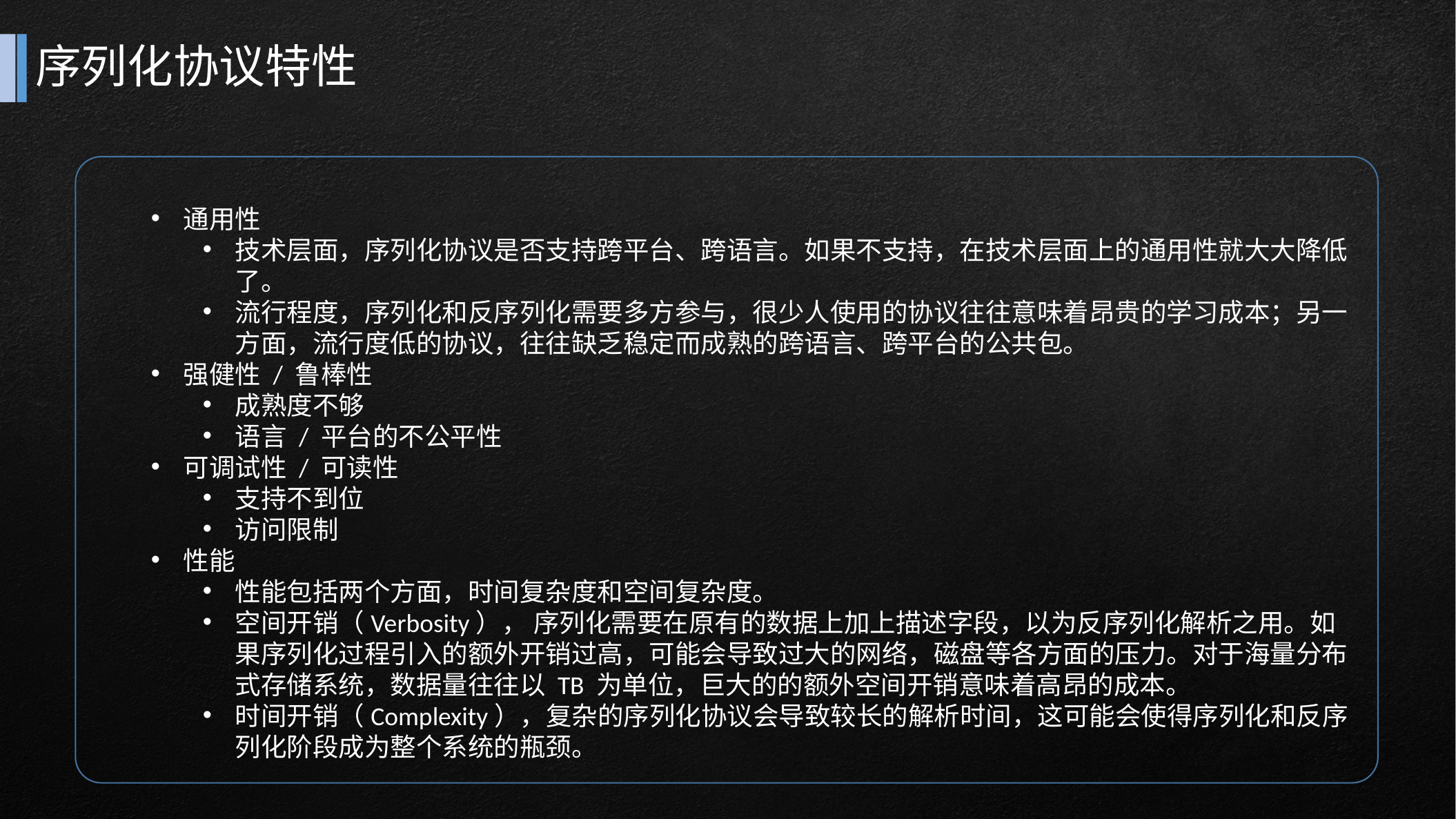

# 序列化协议特性

通用性
技术层面，序列化协议是否支持跨平台、跨语言。如果不支持，在技术层面上的通用性就大大降低了。
流行程度，序列化和反序列化需要多方参与，很少人使用的协议往往意味着昂贵的学习成本；另一方面，流行度低的协议，往往缺乏稳定而成熟的跨语言、跨平台的公共包。
强健性 / 鲁棒性
成熟度不够
语言 / 平台的不公平性
可调试性 / 可读性
支持不到位
访问限制
性能
性能包括两个方面，时间复杂度和空间复杂度。
空间开销（Verbosity）， 序列化需要在原有的数据上加上描述字段，以为反序列化解析之用。如果序列化过程引入的额外开销过高，可能会导致过大的网络，磁盘等各方面的压力。对于海量分布式存储系统，数据量往往以 TB 为单位，巨大的的额外空间开销意味着高昂的成本。
时间开销（Complexity），复杂的序列化协议会导致较长的解析时间，这可能会使得序列化和反序列化阶段成为整个系统的瓶颈。